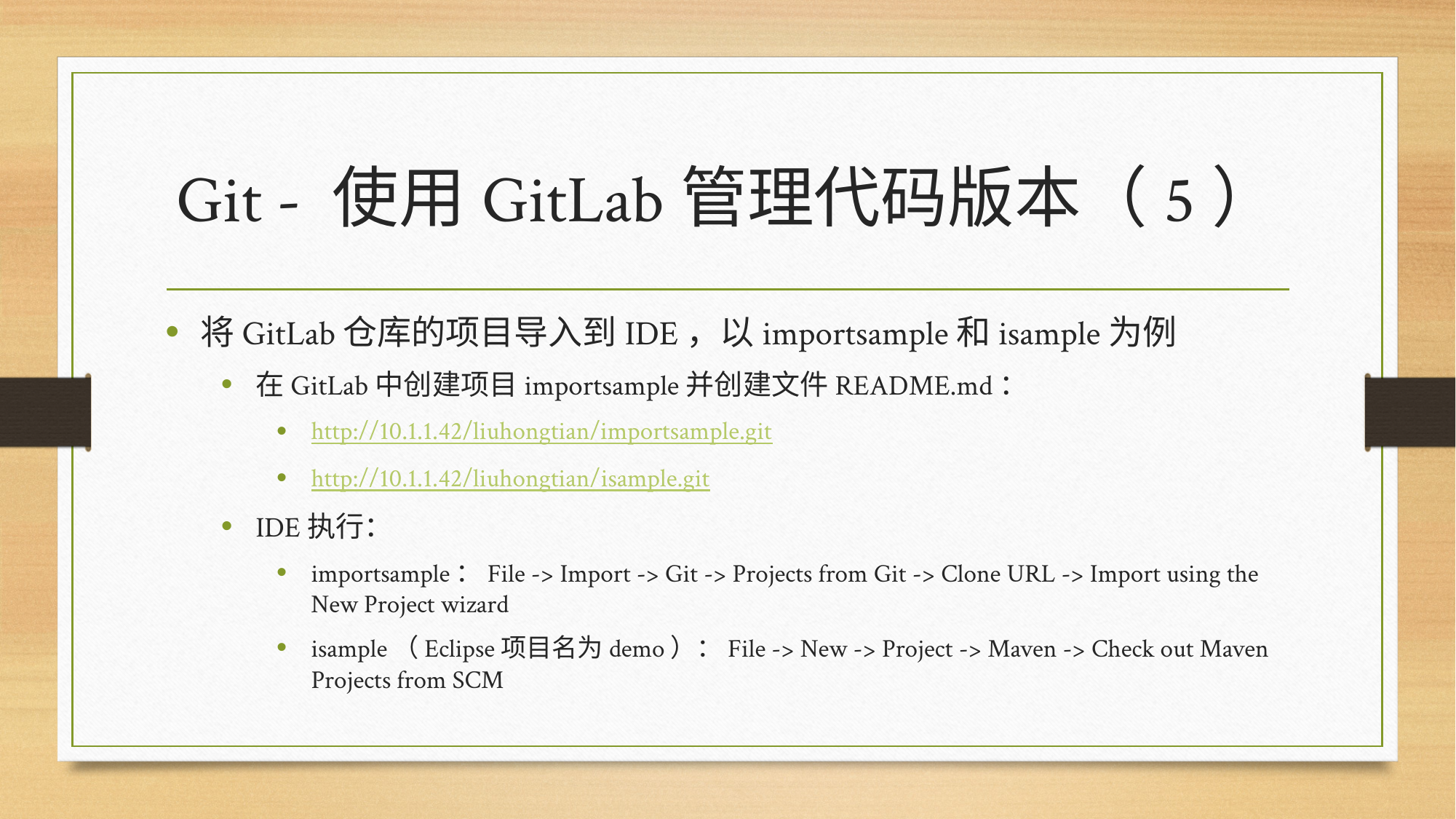

# Git - 使用GitLab管理代码版本（5）
将GitLab仓库的项目导入到IDE，以importsample和isample为例
在GitLab中创建项目importsample并创建文件README.md：
http://10.1.1.42/liuhongtian/importsample.git
http://10.1.1.42/liuhongtian/isample.git
IDE执行：
importsample：File -> Import -> Git -> Projects from Git -> Clone URL -> Import using the New Project wizard
isample（Eclipse项目名为demo）：File -> New -> Project -> Maven -> Check out Maven Projects from SCM